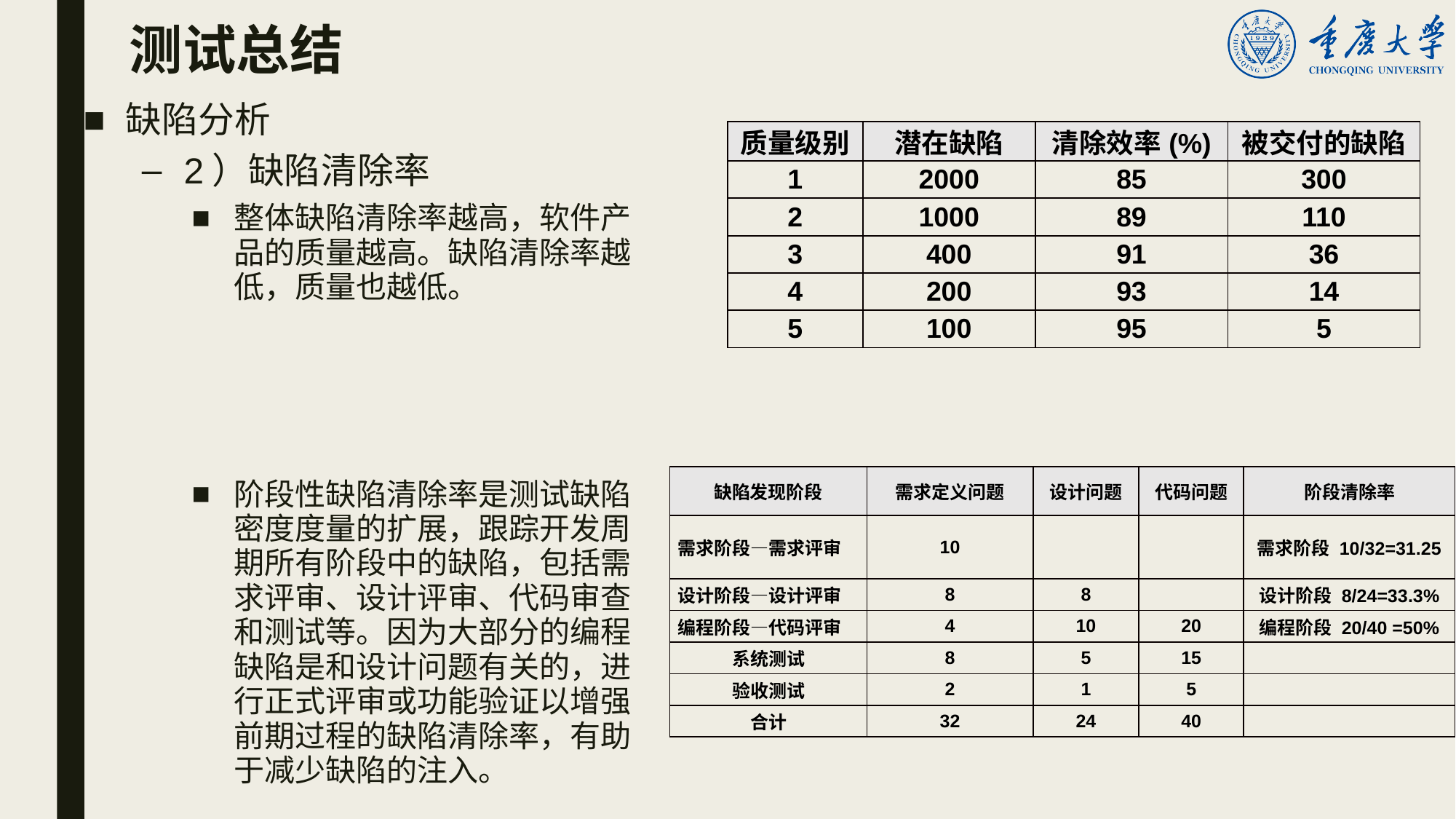

# 测试总结
缺陷分析
2）缺陷清除率
整体缺陷清除率越高，软件产品的质量越高。缺陷清除率越低，质量也越低。

阶段性缺陷清除率是测试缺陷密度度量的扩展，跟踪开发周期所有阶段中的缺陷，包括需求评审、设计评审、代码审查和测试等。因为大部分的编程缺陷是和设计问题有关的，进行正式评审或功能验证以增强前期过程的缺陷清除率，有助于减少缺陷的注入。

| 质量级别 | 潜在缺陷 | 清除效率(%) | 被交付的缺陷 |
| --- | --- | --- | --- |
| 1 | 2000 | 85 | 300 |
| 2 | 1000 | 89 | 110 |
| 3 | 400 | 91 | 36 |
| 4 | 200 | 93 | 14 |
| 5 | 100 | 95 | 5 |
| 缺陷发现阶段 | 需求定义问题 | 设计问题 | 代码问题 | 阶段清除率 |
| --- | --- | --- | --- | --- |
| 需求阶段—需求评审 | 10 |  |  | 需求阶段 10/32=31.25 |
| 设计阶段—设计评审 | 8 | 8 |  | 设计阶段 8/24=33.3% |
| 编程阶段—代码评审 | 4 | 10 | 20 | 编程阶段 20/40 =50% |
| 系统测试 | 8 | 5 | 15 |  |
| 验收测试 | 2 | 1 | 5 |  |
| 合计 | 32 | 24 | 40 |  |